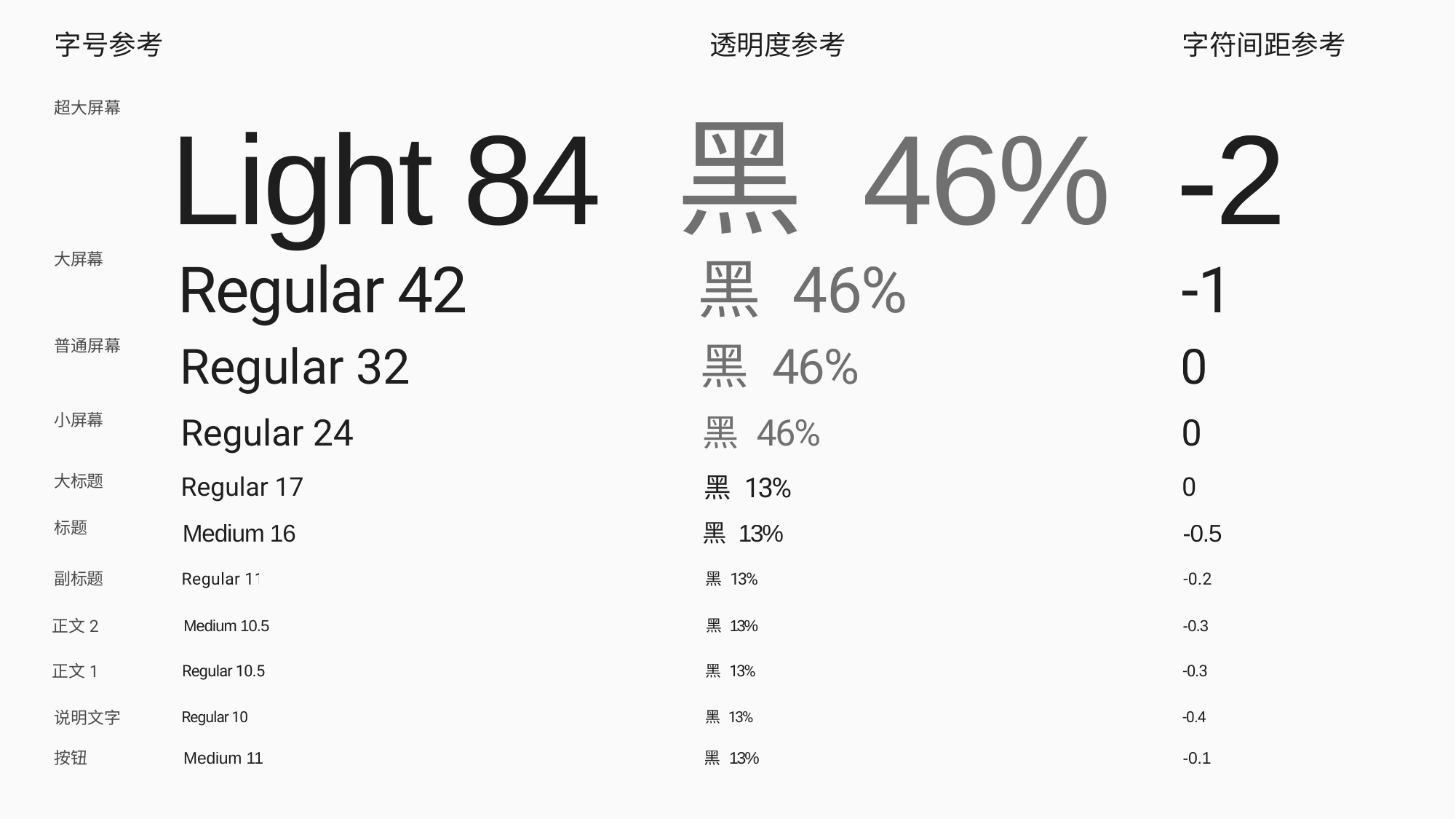

字号参考
透明度参考
字符间距参考
超大屏幕
Light 84
黑 46%
-2
大屏幕
Regular 42
黑 46%
-1
普通屏幕
Regular 32
黑 46%
0
小屏幕
Regular 24
黑 46%
0
大标题
Regular 17
黑 13%
0
标题
Medium 16
黑 13%
-0.5
副标题
Regular 11
黑 13%
-0.2
正文2
Medium 10.5
黑 13%
-0.3
正文1
Regular 10.5
黑 13%
-0.3
说明文字
Regular 10
黑 13%
-0.4
按钮
Medium 11
黑 13%
-0.1